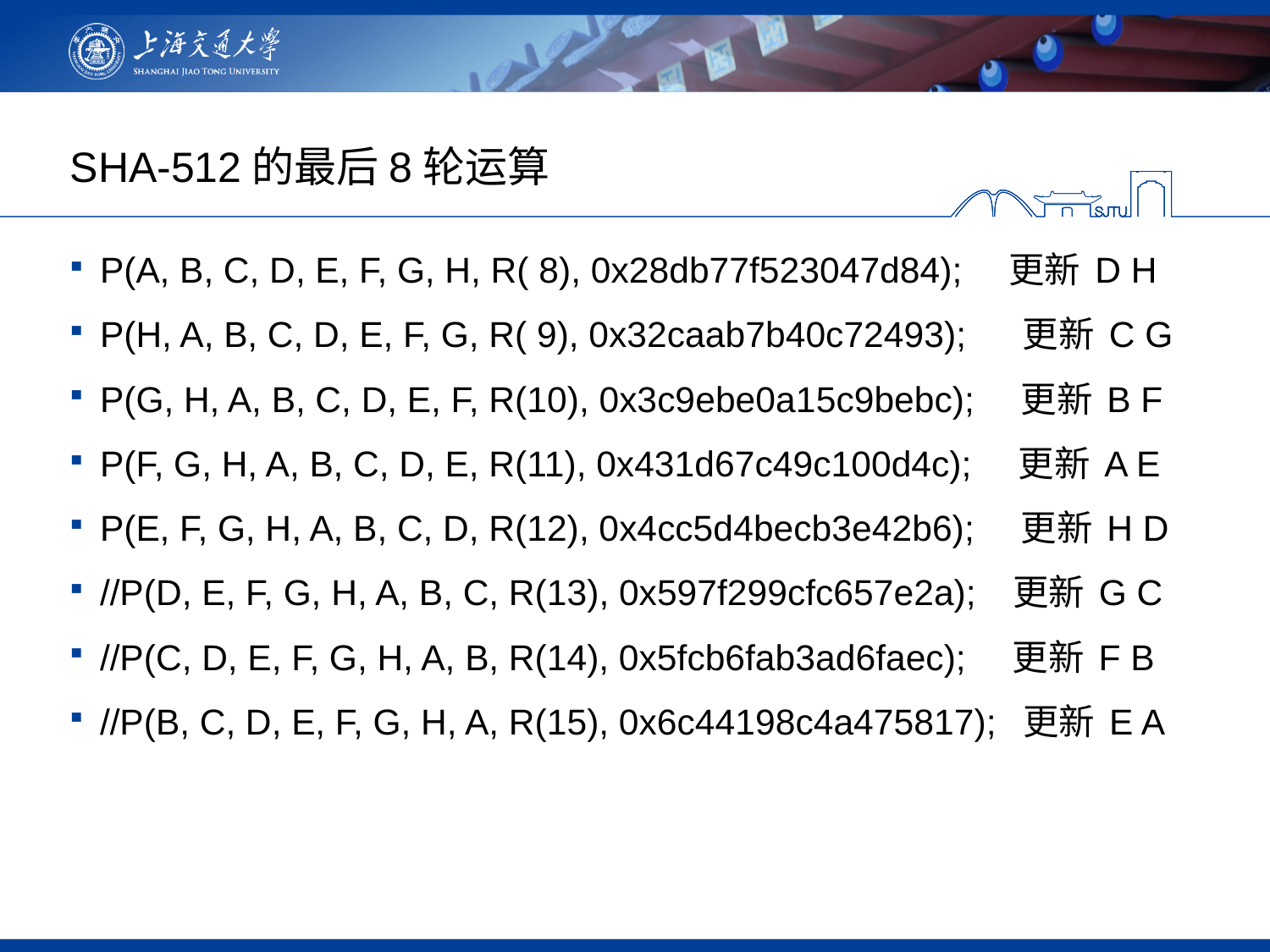

# SHA-512的最后8轮运算
P(A, B, C, D, E, F, G, H, R( 8), 0x28db77f523047d84);    更新 D H
P(H, A, B, C, D, E, F, G, R( 9), 0x32caab7b40c72493);     更新 C G
P(G, H, A, B, C, D, E, F, R(10), 0x3c9ebe0a15c9bebc);    更新 B F
P(F, G, H, A, B, C, D, E, R(11), 0x431d67c49c100d4c);    更新 A E
P(E, F, G, H, A, B, C, D, R(12), 0x4cc5d4becb3e42b6);    更新 H D
//P(D, E, F, G, H, A, B, C, R(13), 0x597f299cfc657e2a);   更新 G C
//P(C, D, E, F, G, H, A, B, R(14), 0x5fcb6fab3ad6faec);    更新 F B
//P(B, C, D, E, F, G, H, A, R(15), 0x6c44198c4a475817);  更新 E A